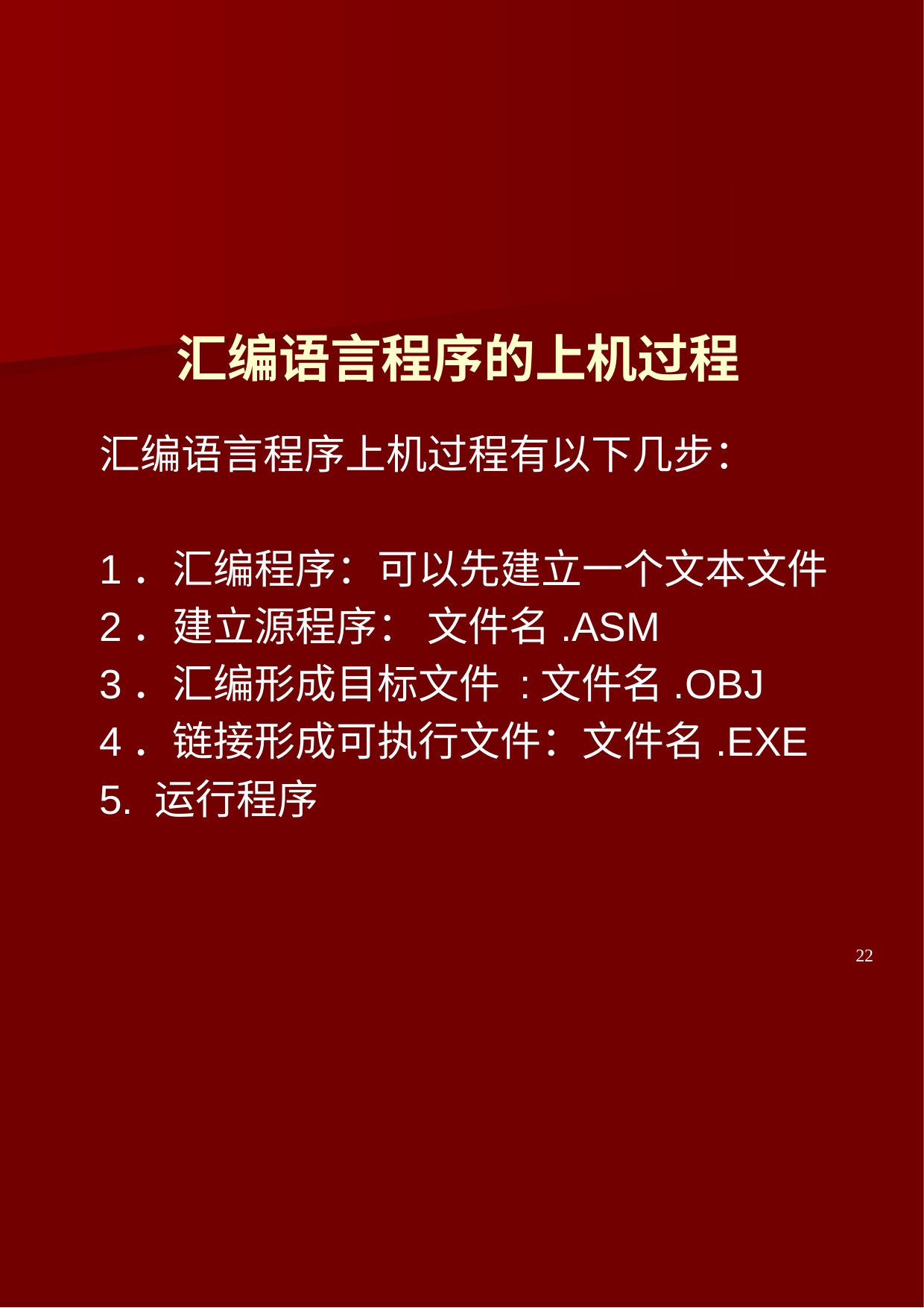

汇编语言程序的上机过程
汇编语言程序上机过程有以下几步：

1．汇编程序：可以先建立一个文本文件
2．建立源程序： 文件名.ASM
3．汇编形成目标文件 :文件名.OBJ
4．链接形成可执行文件：文件名.EXE
5. 运行程序

22